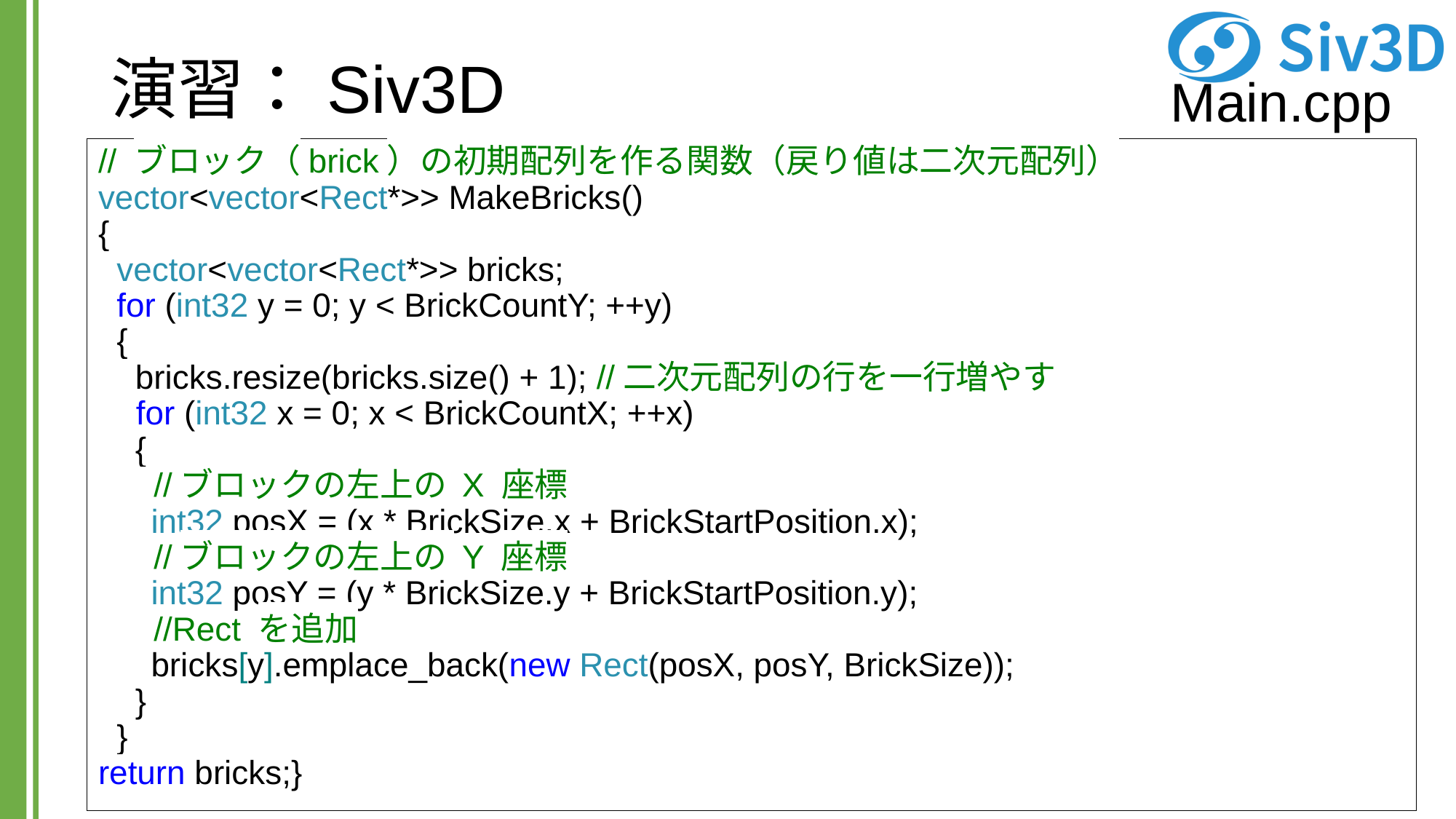

# 演習：Siv3D
Main.cpp
// ブロック（brick）の初期配列を作る関数（戻り値は二次元配列）
vector<vector<Rect*>> MakeBricks()
{
  vector<vector<Rect*>> bricks;
  for (int32 y = 0; y < BrickCountY; ++y)
  {
    bricks.resize(bricks.size() + 1); //二次元配列の行を一行増やす
    for (int32 x = 0; x < BrickCountX; ++x)
    {
      //ブロックの左上の X 座標
      int32 posX = (x * BrickSize.x + BrickStartPosition.x);
      //ブロックの左上の Y 座標
      int32 posY = (y * BrickSize.y + BrickStartPosition.y);
      //Rect を追加
      bricks[y].emplace_back(new Rect(posX, posY, BrickSize));
    }
  }
return bricks;}